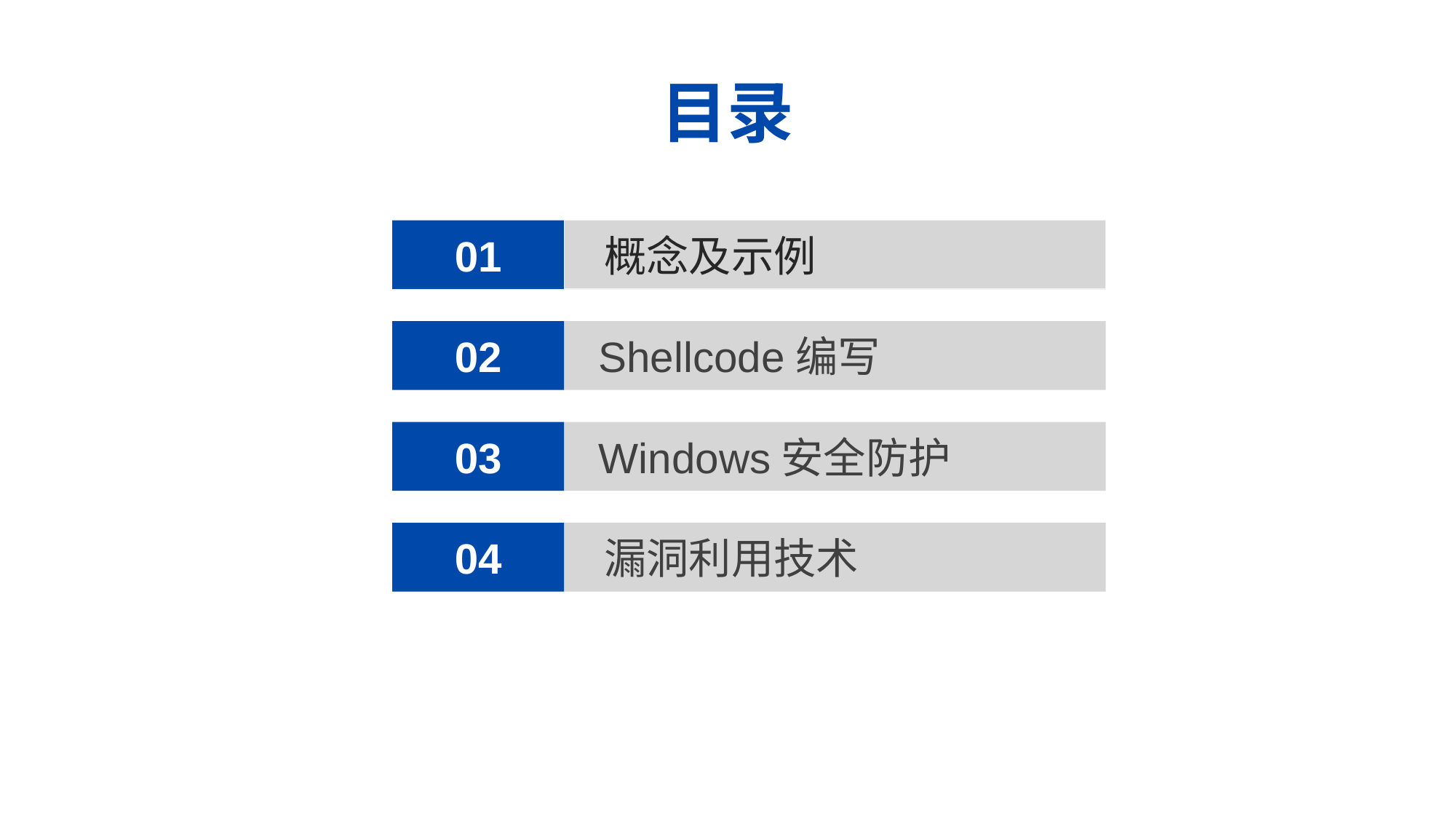

目录
01
  概念及示例
02
  Shellcode编写
03
  Windows安全防护
04
  漏洞利用技术